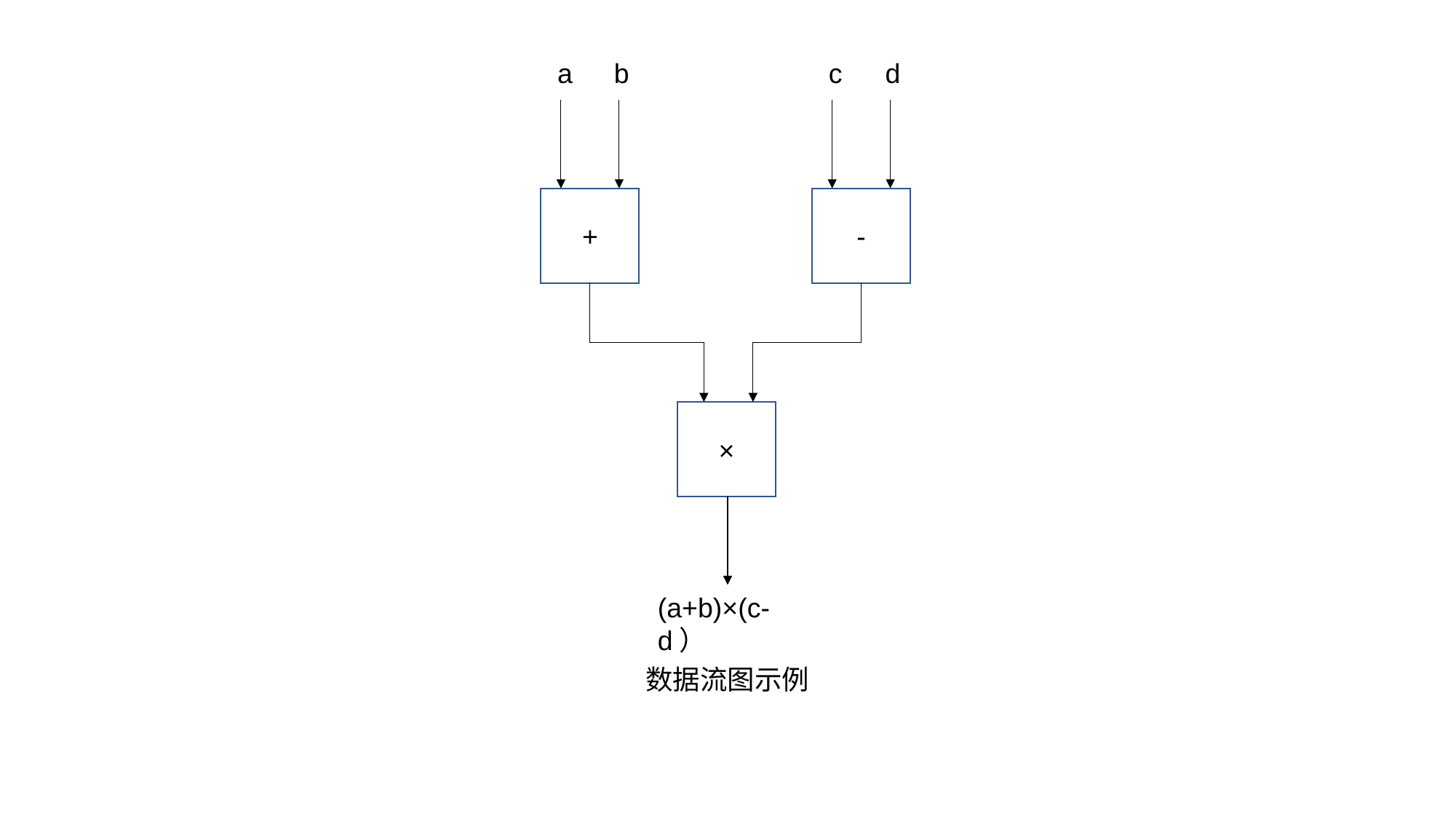

a
b
c
d
+
-
×
(a+b)×(c-d）
数据流图示例